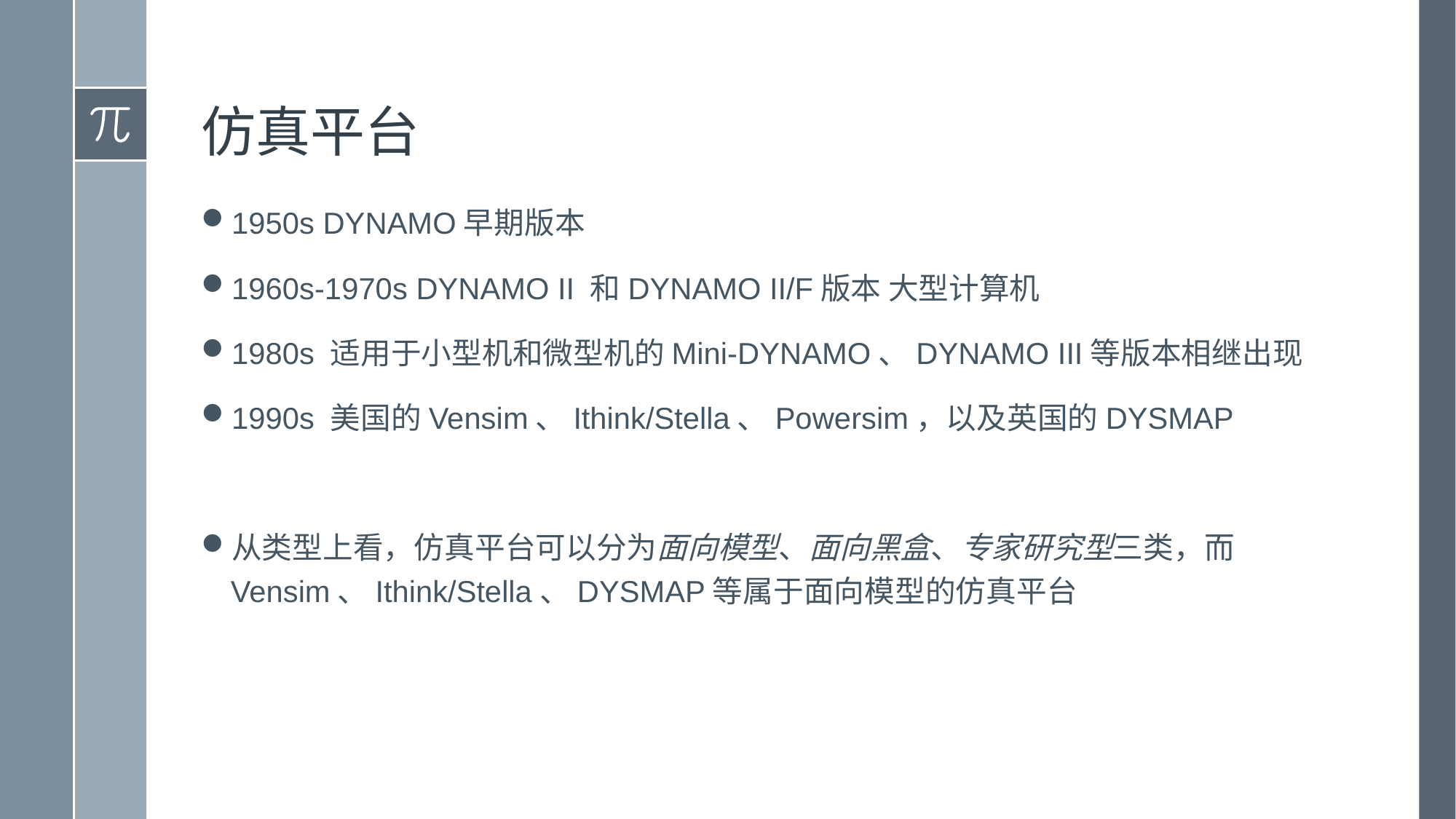

# 仿真平台
1950s DYNAMO早期版本
1960s-1970s DYNAMO II 和DYNAMO II/F版本 大型计算机
1980s 适用于小型机和微型机的Mini-DYNAMO、DYNAMO III等版本相继出现
1990s 美国的Vensim、Ithink/Stella、Powersim，以及英国的DYSMAP

从类型上看，仿真平台可以分为面向模型、面向黑盒、专家研究型三类，而 Vensim、Ithink/Stella、DYSMAP等属于面向模型的仿真平台